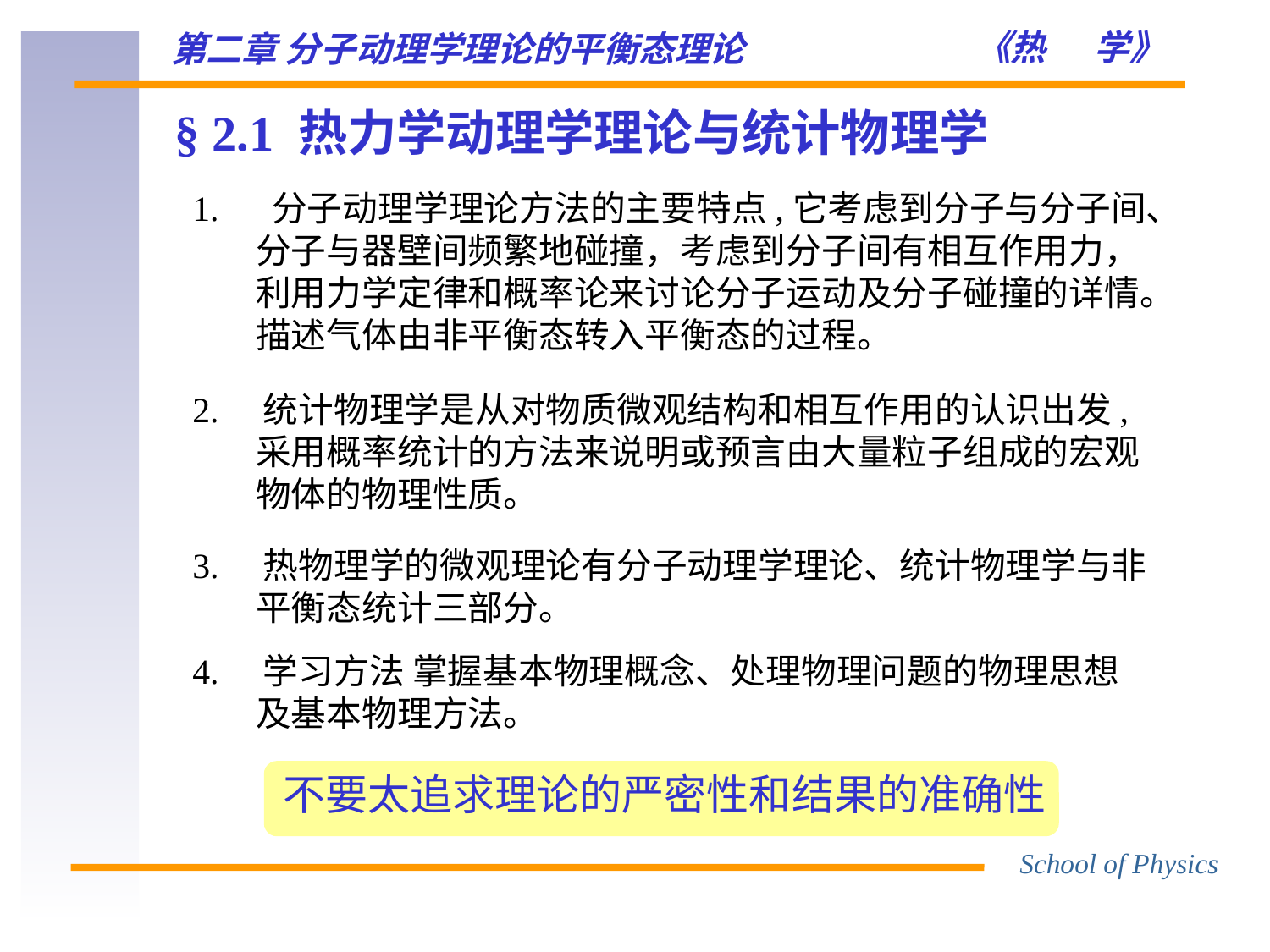

§ 2.1 热力学动理学理论与统计物理学
1.     分子动理学理论方法的主要特点,它考虑到分子与分子间、分子与器壁间频繁地碰撞，考虑到分子间有相互作用力，利用力学定律和概率论来讨论分子运动及分子碰撞的详情。描述气体由非平衡态转入平衡态的过程。
2.    统计物理学是从对物质微观结构和相互作用的认识出发, 采用概率统计的方法来说明或预言由大量粒子组成的宏观物体的物理性质。
3.    热物理学的微观理论有分子动理学理论、统计物理学与非 平衡态统计三部分。
4.    学习方法 掌握基本物理概念、处理物理问题的物理思想 及基本物理方法。

不要太追求理论的严密性和结果的准确性